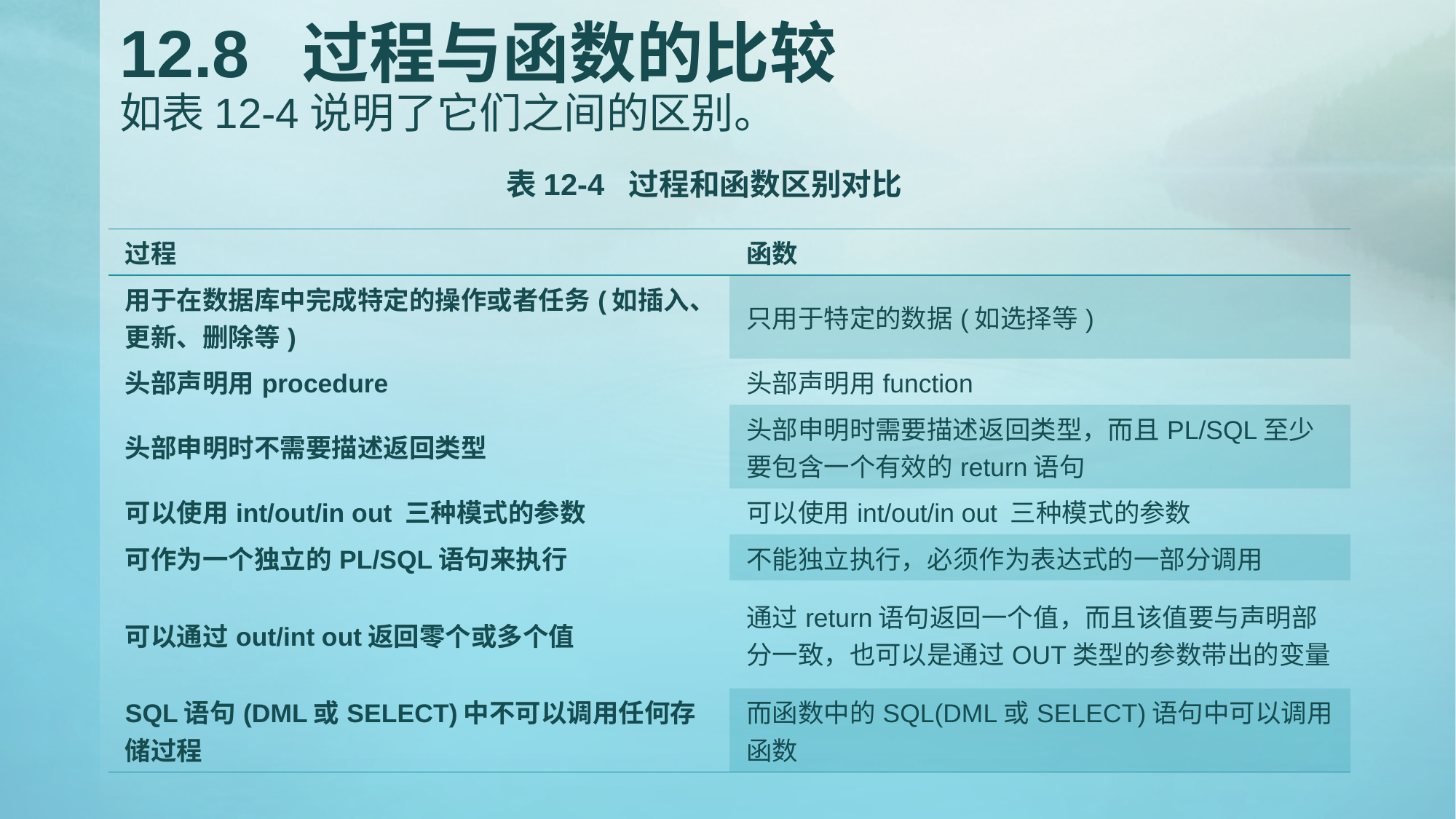

# 12.8  过程与函数的比较 如表12-4说明了它们之间的区别。
表12-4  过程和函数区别对比
| 过程 | 函数 |
| --- | --- |
| 用于在数据库中完成特定的操作或者任务(如插入、更新、删除等) | 只用于特定的数据(如选择等) |
| 头部声明用procedure | 头部声明用function |
| 头部申明时不需要描述返回类型 | 头部申明时需要描述返回类型，而且PL/SQL至少要包含一个有效的return语句 |
| 可以使用int/out/in out 三种模式的参数 | 可以使用int/out/in out 三种模式的参数 |
| 可作为一个独立的PL/SQL语句来执行 | 不能独立执行，必须作为表达式的一部分调用 |
| 可以通过out/int out返回零个或多个值 | 通过return语句返回一个值，而且该值要与声明部分一致，也可以是通过OUT类型的参数带出的变量 |
| SQL语句(DML或SELECT)中不可以调用任何存储过程 | 而函数中的SQL(DML或SELECT)语句中可以调用函数 |